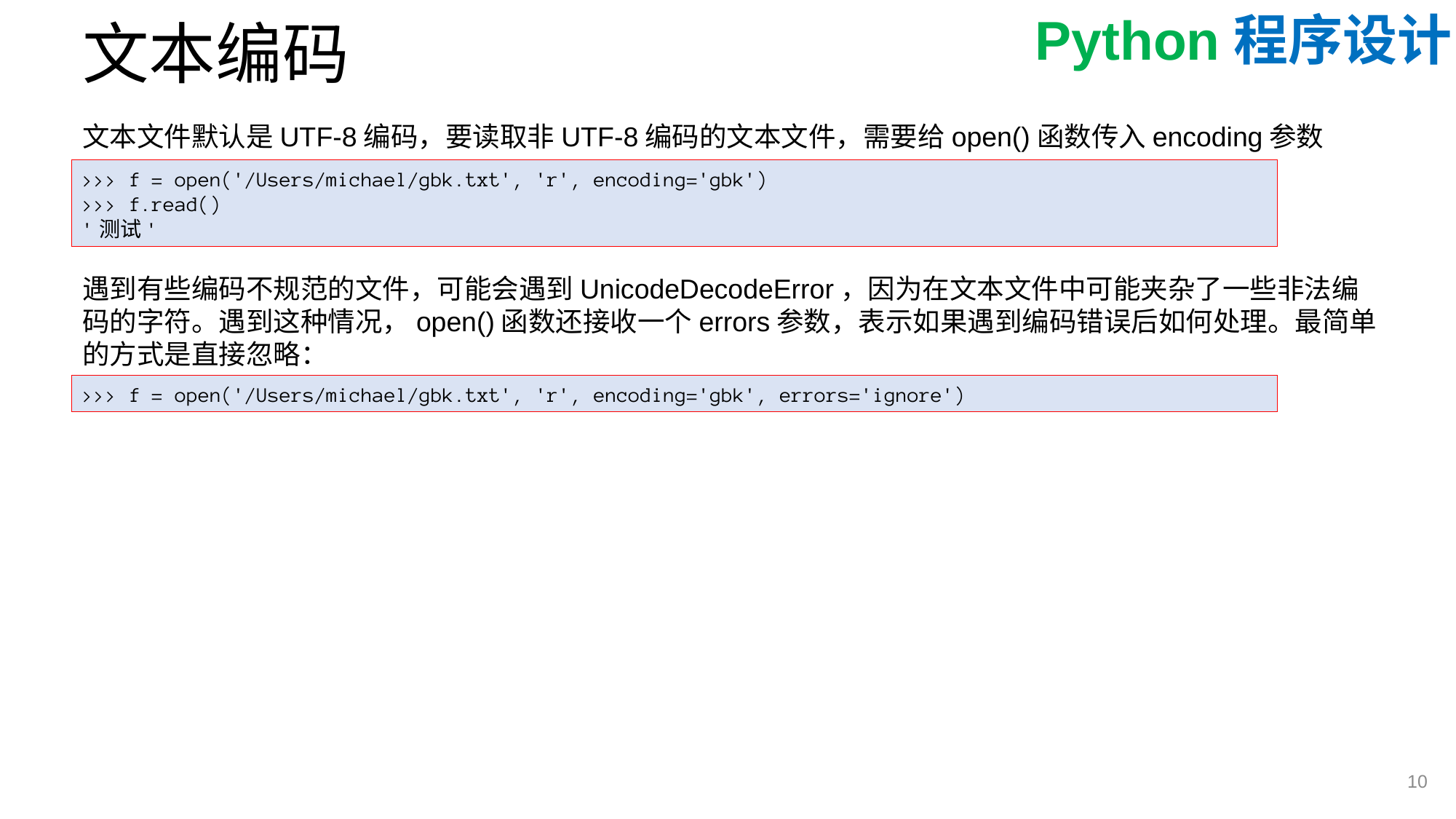

# 文本编码
文本文件默认是UTF-8编码，要读取非UTF-8编码的文本文件，需要给open()函数传入encoding参数
>>> f = open('/Users/michael/gbk.txt', 'r', encoding='gbk')
>>> f.read()
'测试'
遇到有些编码不规范的文件，可能会遇到UnicodeDecodeError，因为在文本文件中可能夹杂了一些非法编码的字符。遇到这种情况，open()函数还接收一个errors参数，表示如果遇到编码错误后如何处理。最简单的方式是直接忽略：
>>> f = open('/Users/michael/gbk.txt', 'r', encoding='gbk', errors='ignore')
10